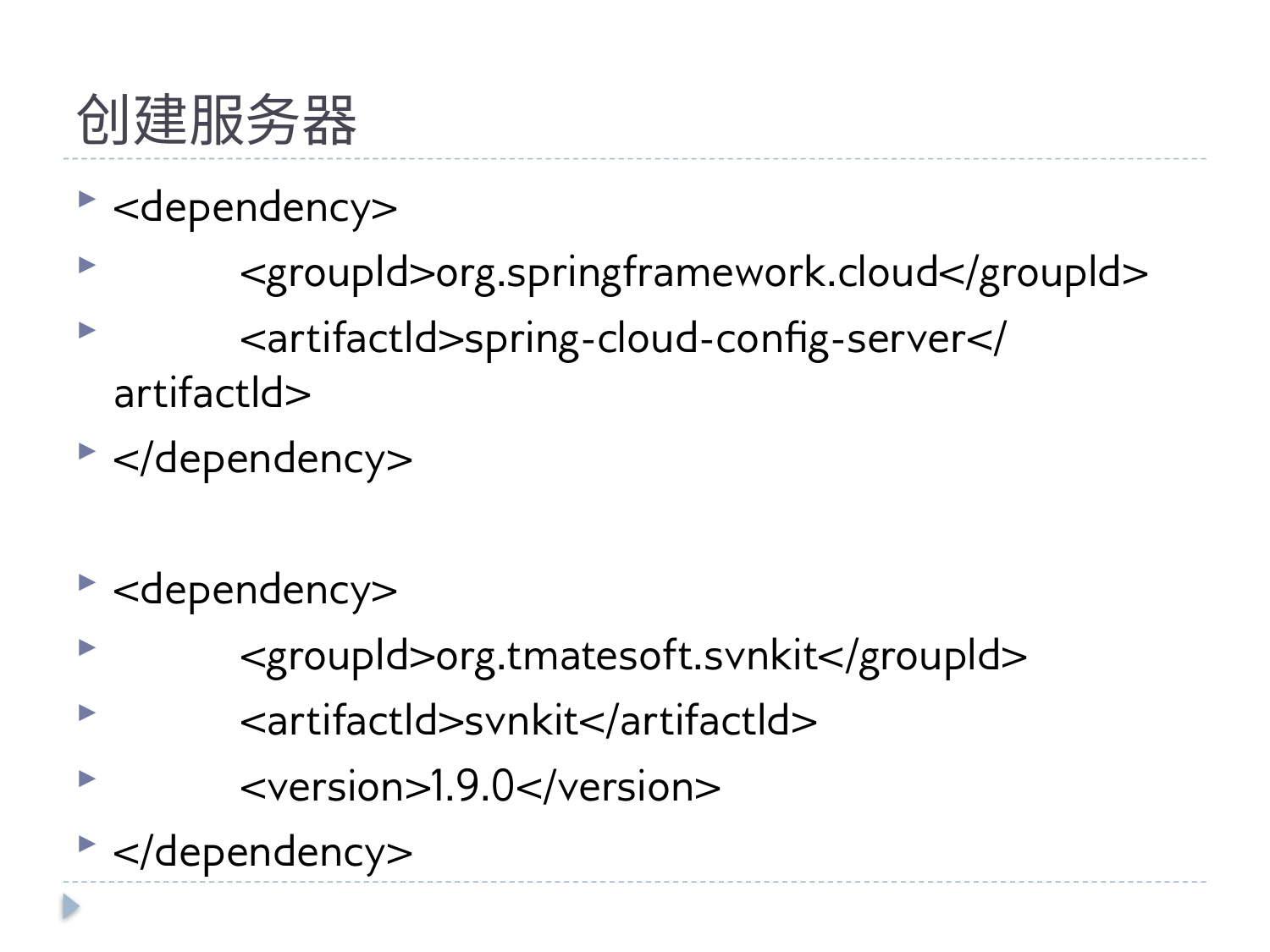

# 创建服务器
<dependency>
	<groupId>org.springframework.cloud</groupId>
	<artifactId>spring-cloud-config-server</artifactId>
</dependency>

<dependency>
	<groupId>org.tmatesoft.svnkit</groupId>
	<artifactId>svnkit</artifactId>
	<version>1.9.0</version>
</dependency>